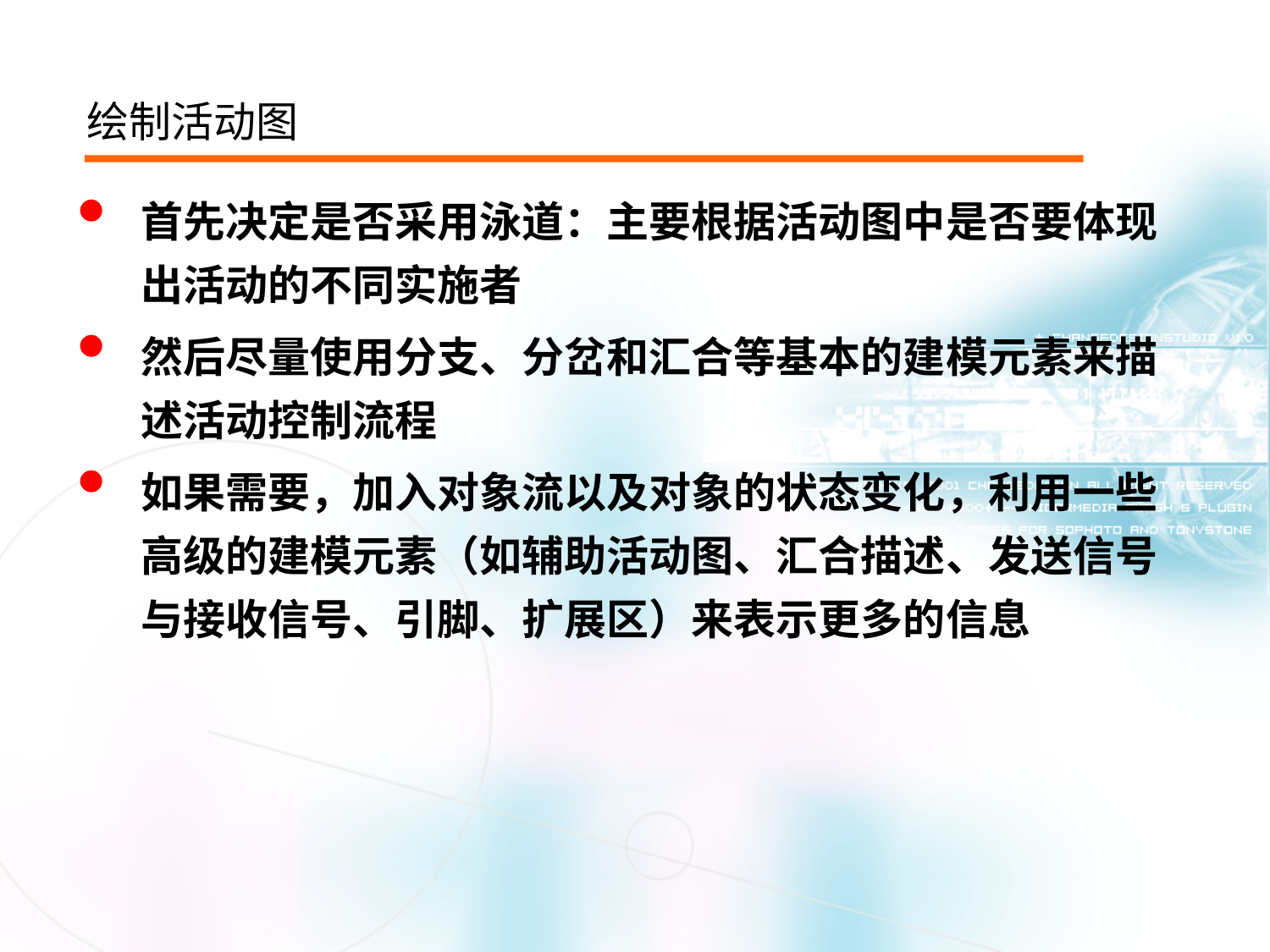

绘制活动图
首先决定是否采用泳道：主要根据活动图中是否要体现出活动的不同实施者
然后尽量使用分支、分岔和汇合等基本的建模元素来描述活动控制流程
如果需要，加入对象流以及对象的状态变化，利用一些高级的建模元素（如辅助活动图、汇合描述、发送信号与接收信号、引脚、扩展区）来表示更多的信息